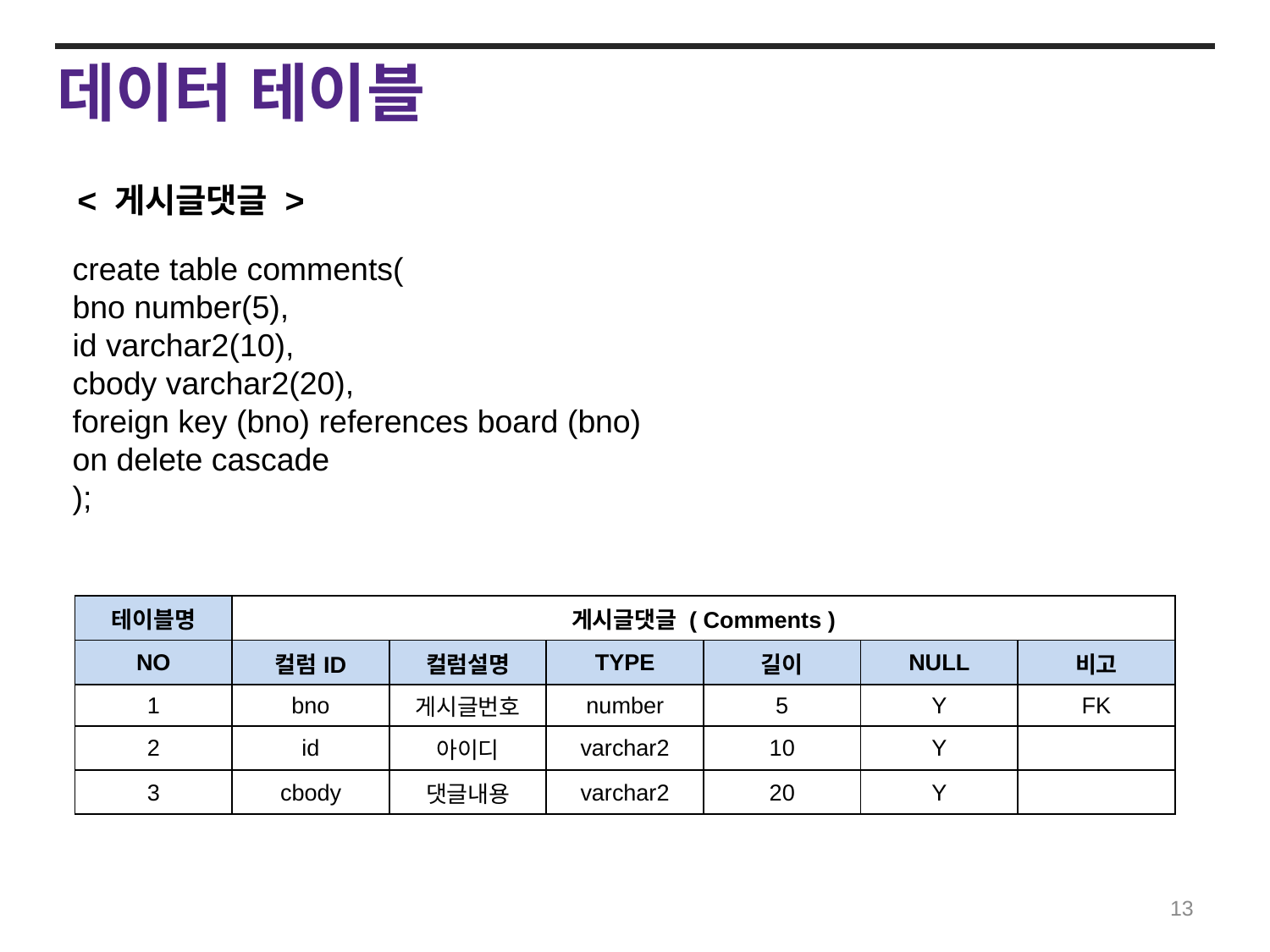

데이터 테이블
< 게시글댓글 >
create table comments(
bno number(5),
id varchar2(10),
cbody varchar2(20),
foreign key (bno) references board (bno) on delete cascade
);
| 테이블명 | 게시글댓글 ( Comments ) |  |  |  |  |  |
| --- | --- | --- | --- | --- | --- | --- |
| NO | 컬럼ID | 컬럼설명 | TYPE | 길이 | NULL | 비고 |
| 1 | bno | 게시글번호 | number | 5 | Y | FK |
| 2 | id | 아이디 | varchar2 | 10 | Y |  |
| 3 | cbody | 댓글내용 | varchar2 | 20 | Y |  |
13